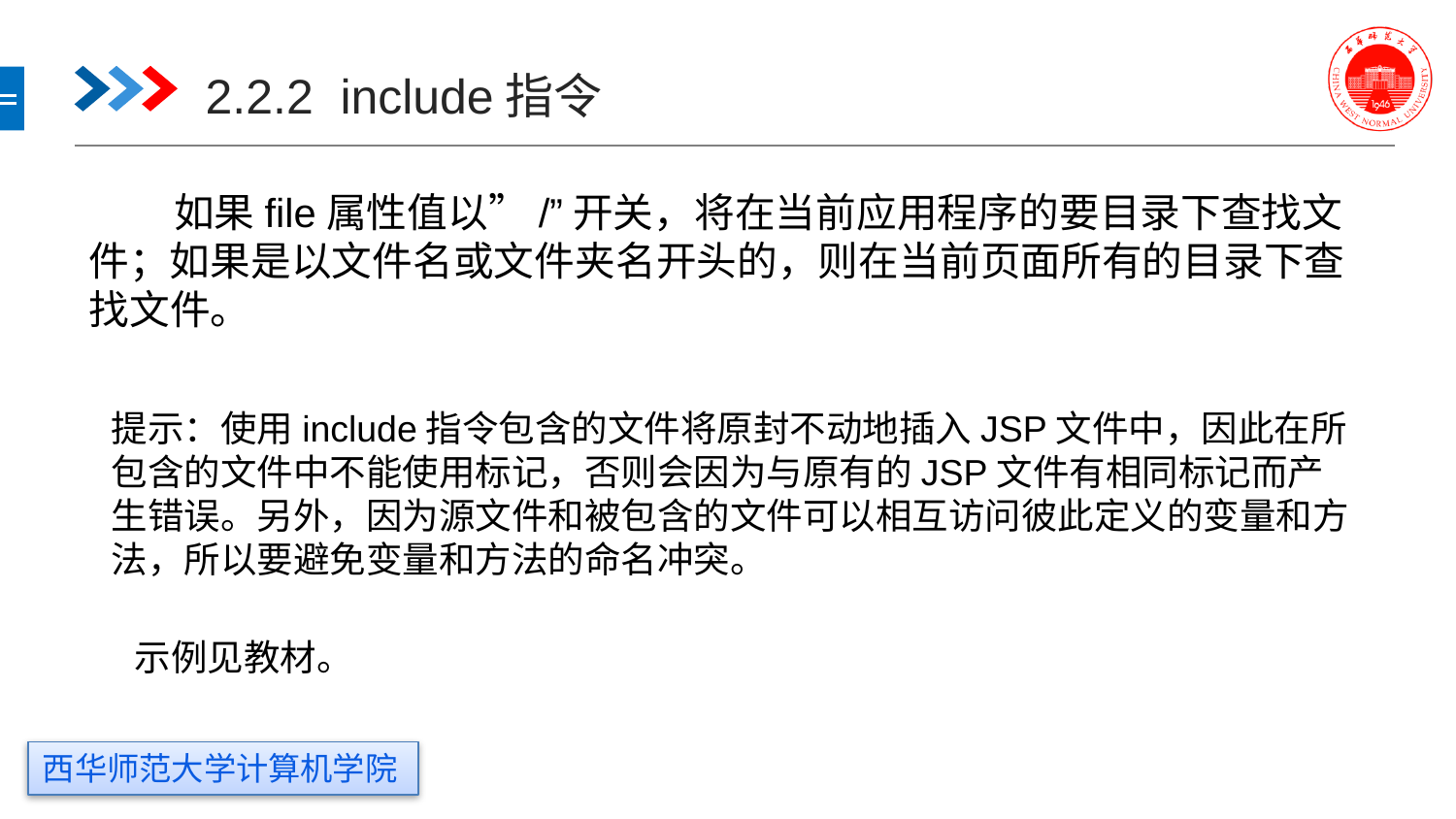

# 2.2.2  include指令
如果file属性值以”/”开关，将在当前应用程序的要目录下查找文件；如果是以文件名或文件夹名开头的，则在当前页面所有的目录下查找文件。
提示：使用include指令包含的文件将原封不动地插入JSP文件中，因此在所包含的文件中不能使用标记，否则会因为与原有的JSP文件有相同标记而产生错误。另外，因为源文件和被包含的文件可以相互访问彼此定义的变量和方法，所以要避免变量和方法的命名冲突。
示例见教材。